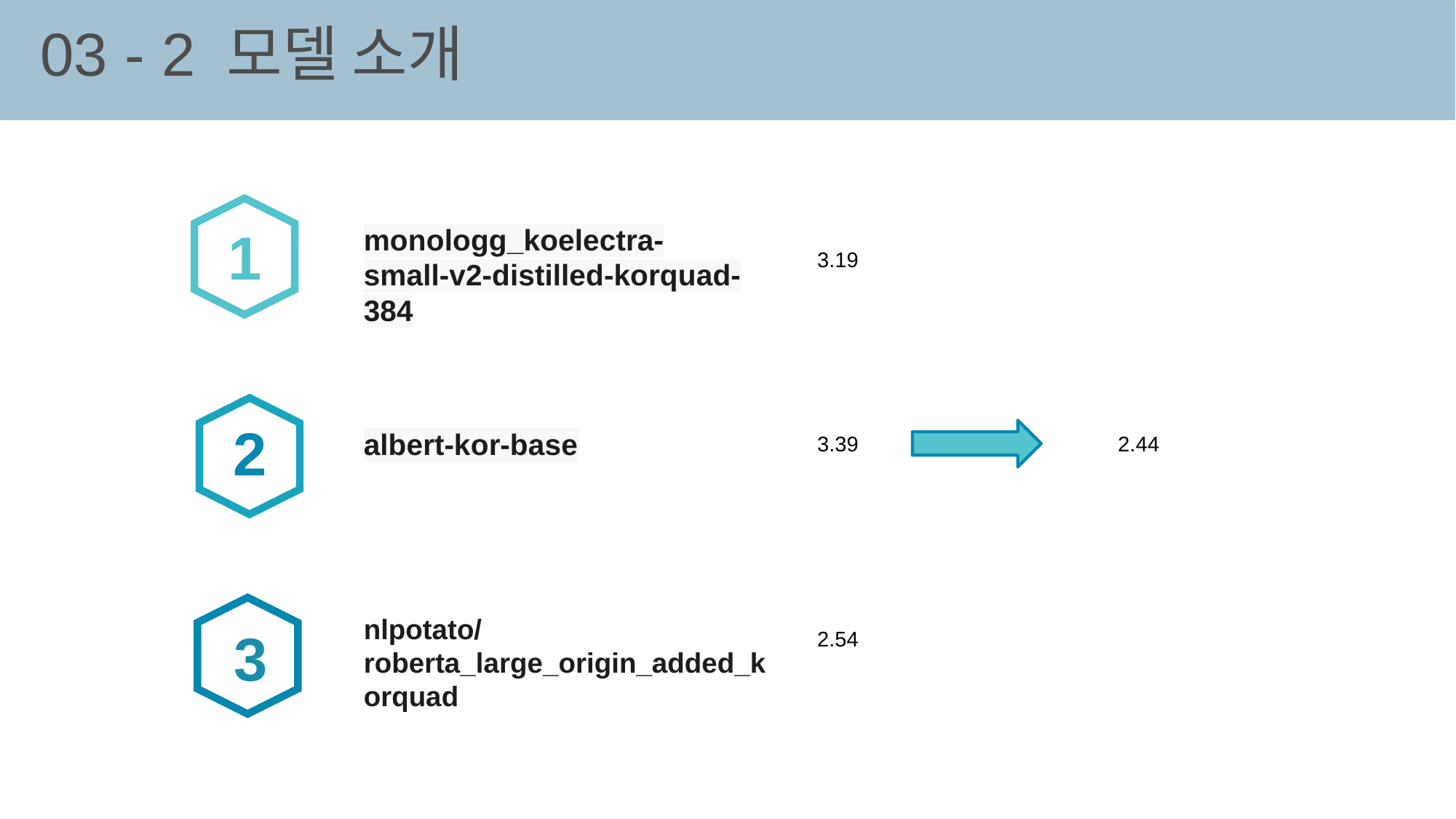

03 - 2 모델 소개

1
monologg_koelectra-small-v2-distilled-korquad-384
3.19

2
albert-kor-base

3.39
2.44

3
nlpotato/roberta_large_origin_added_korquad

2.54